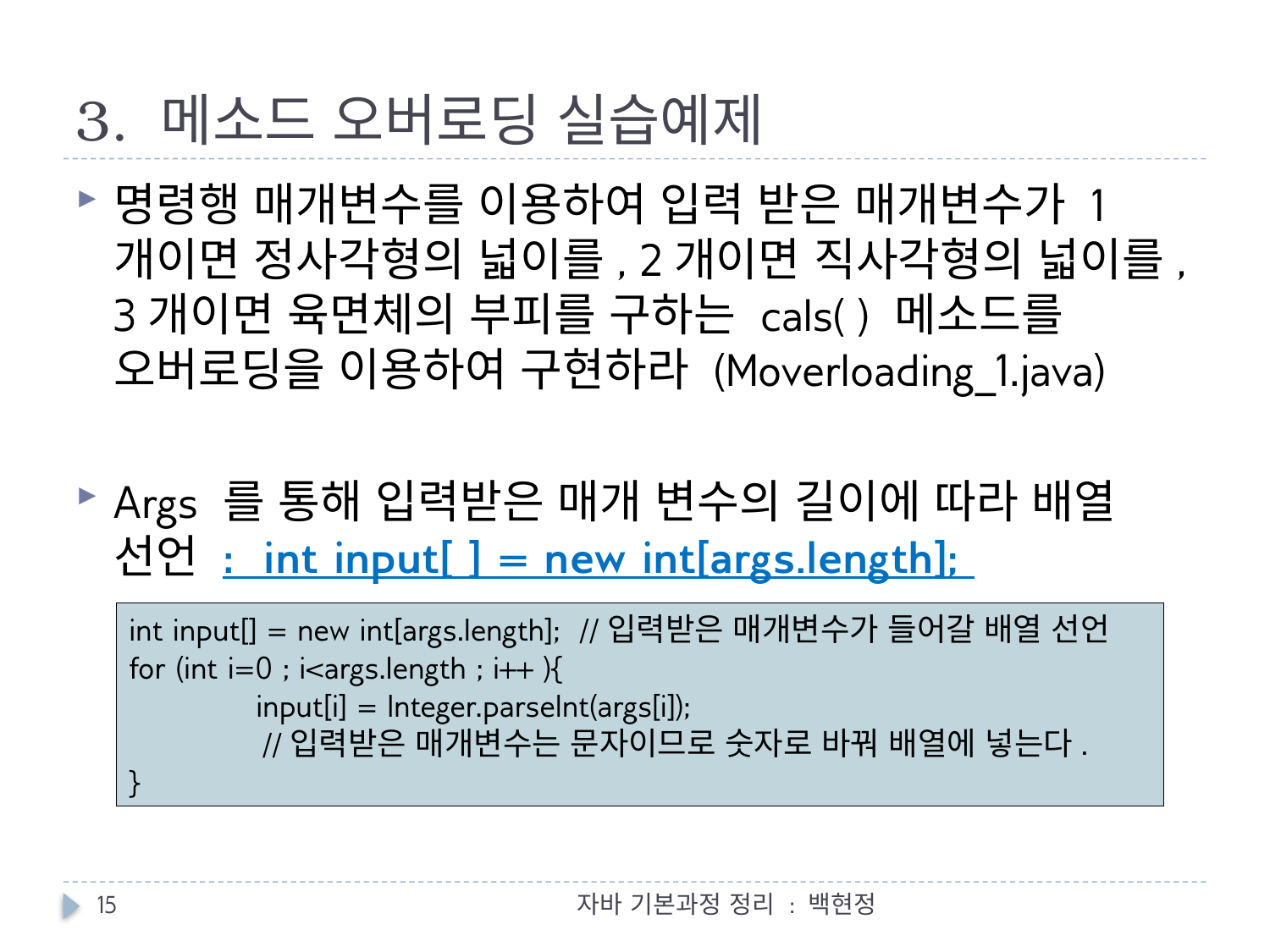

# 3. 메소드 오버로딩 실습예제
명령행 매개변수를 이용하여 입력 받은 매개변수가 1개이면 정사각형의 넓이를, 2개이면 직사각형의 넓이를, 3개이면 육면체의 부피를 구하는 cals( ) 메소드를 오버로딩을 이용하여 구현하라 (Moverloading_1.java)

Args 를 통해 입력받은 매개 변수의 길이에 따라 배열 선언 :  int input[ ] = new int[args.length];
int input[] = new int[args.length];  //입력받은 매개변수가 들어갈 배열 선언
for (int i=0 ; i<args.length ; i++ ){
	input[i] = Integer.parseInt(args[i]);
              //입력받은 매개변수는 문자이므로 숫자로 바꿔 배열에 넣는다.
}
15
자바 기본과정 정리 : 백현정